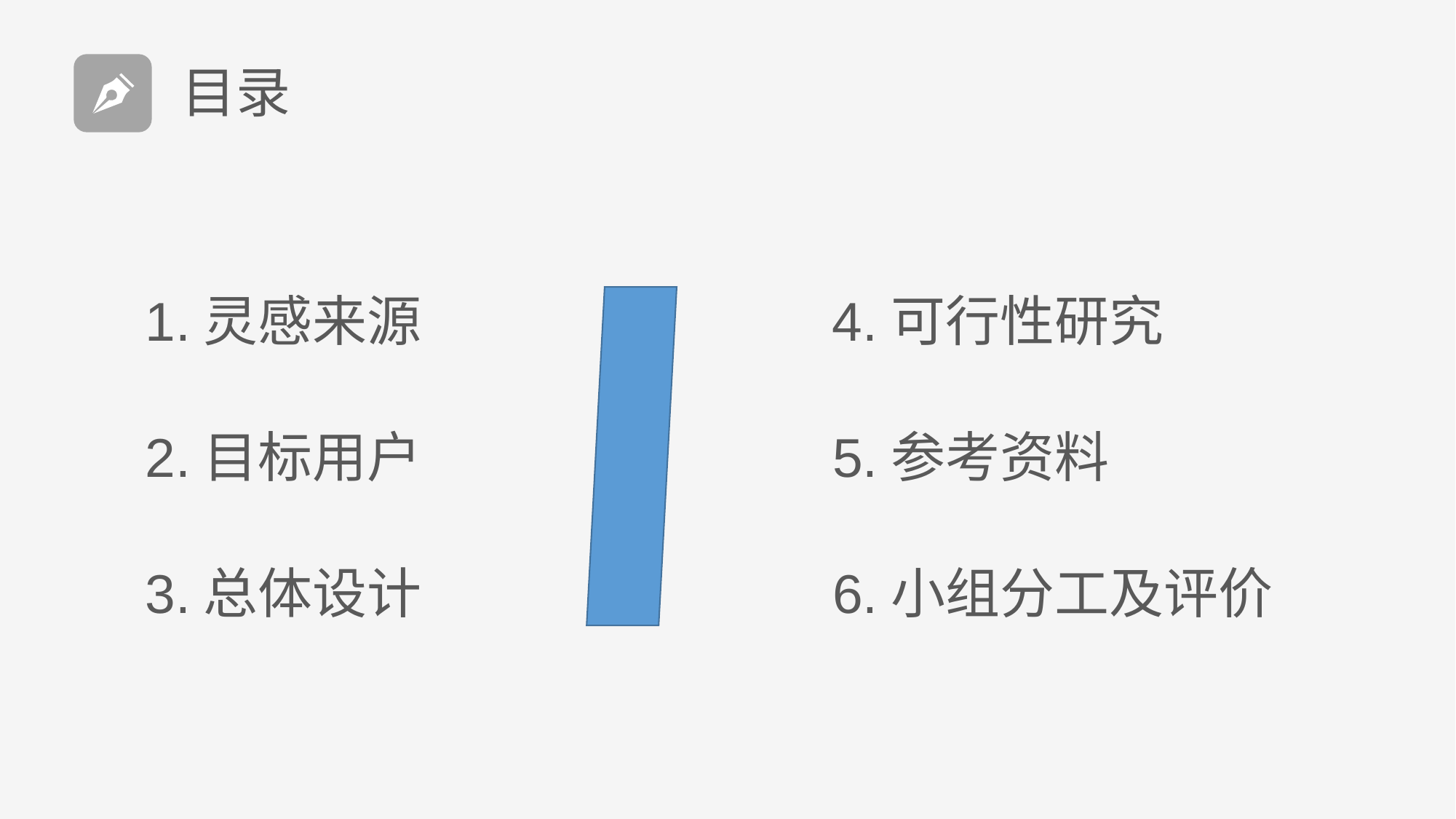

目录

1.灵感来源
4.可行性研究
2.目标用户
5.参考资料
3.总体设计
6.小组分工及评价